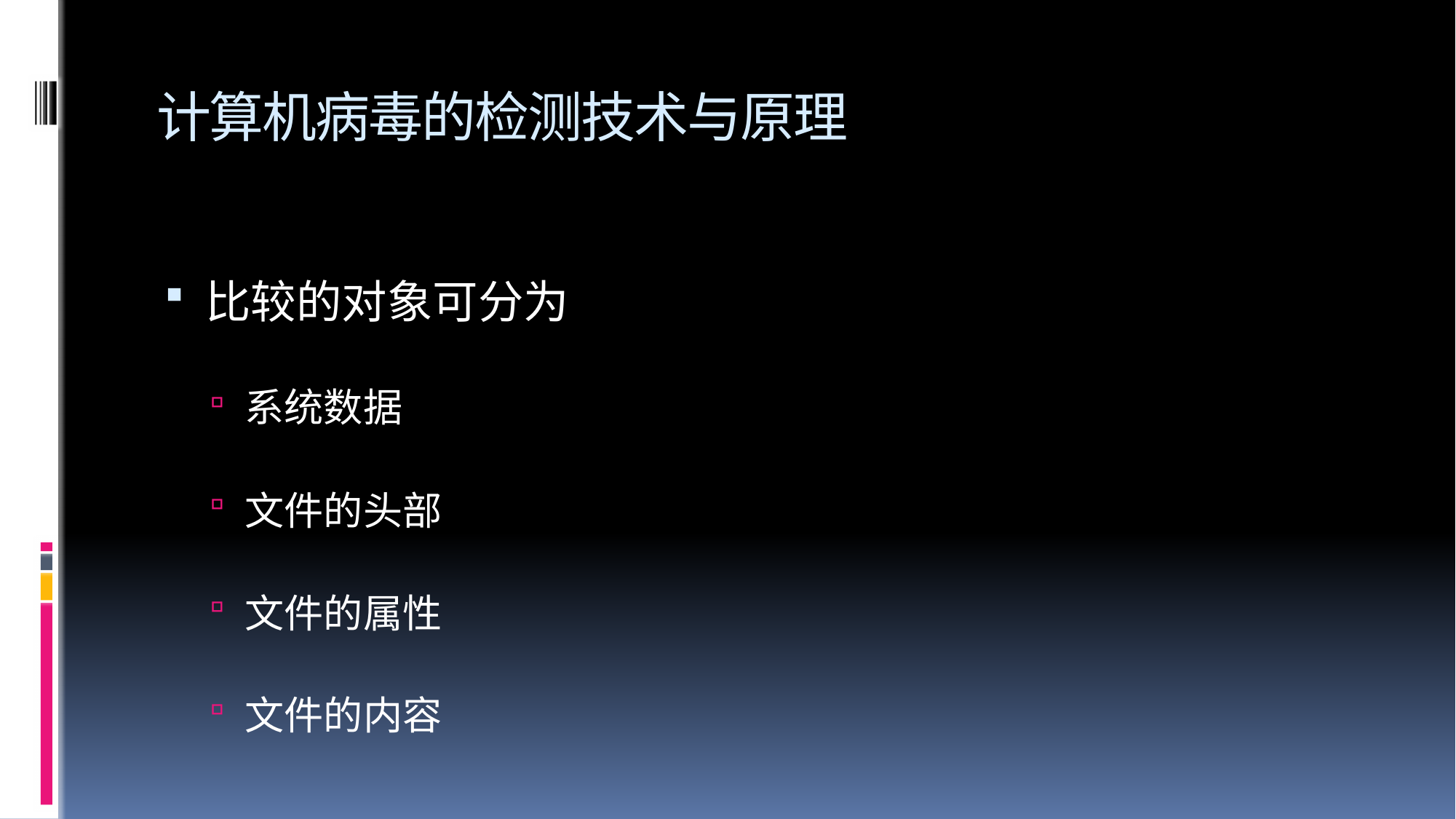

# 计算机病毒的检测技术与原理
比较的对象可分为
系统数据
文件的头部
文件的属性
文件的内容